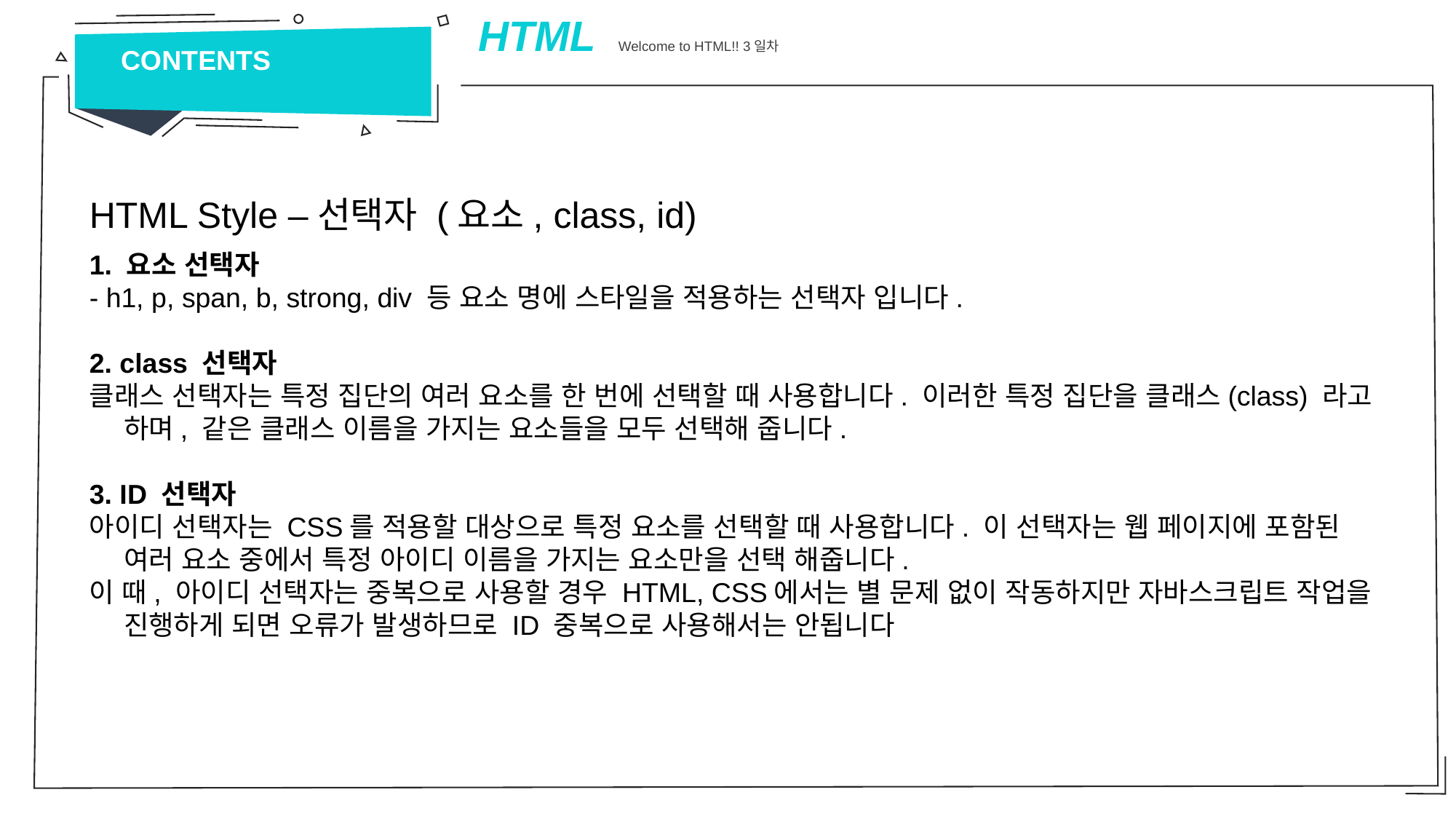

HTML  Welcome to HTML!! 3일차

CONTENTS

HTML Style –선택자 (요소, class, id)
1. 요소 선택자
- h1, p, span, b, strong, div 등 요소 명에 스타일을 적용하는 선택자 입니다.

2. class 선택자
클래스 선택자는 특정 집단의 여러 요소를 한 번에 선택할 때 사용합니다. 이러한 특정 집단을 클래스(class) 라고 하며, 같은 클래스 이름을 가지는 요소들을 모두 선택해 줍니다.

3. ID 선택자
아이디 선택자는 CSS를 적용할 대상으로 특정 요소를 선택할 때 사용합니다. 이 선택자는 웹 페이지에 포함된 여러 요소 중에서 특정 아이디 이름을 가지는 요소만을 선택 해줍니다.
이 때, 아이디 선택자는 중복으로 사용할 경우 HTML, CSS에서는 별 문제 없이 작동하지만 자바스크립트 작업을 진행하게 되면 오류가 발생하므로 ID 중복으로 사용해서는 안됩니다